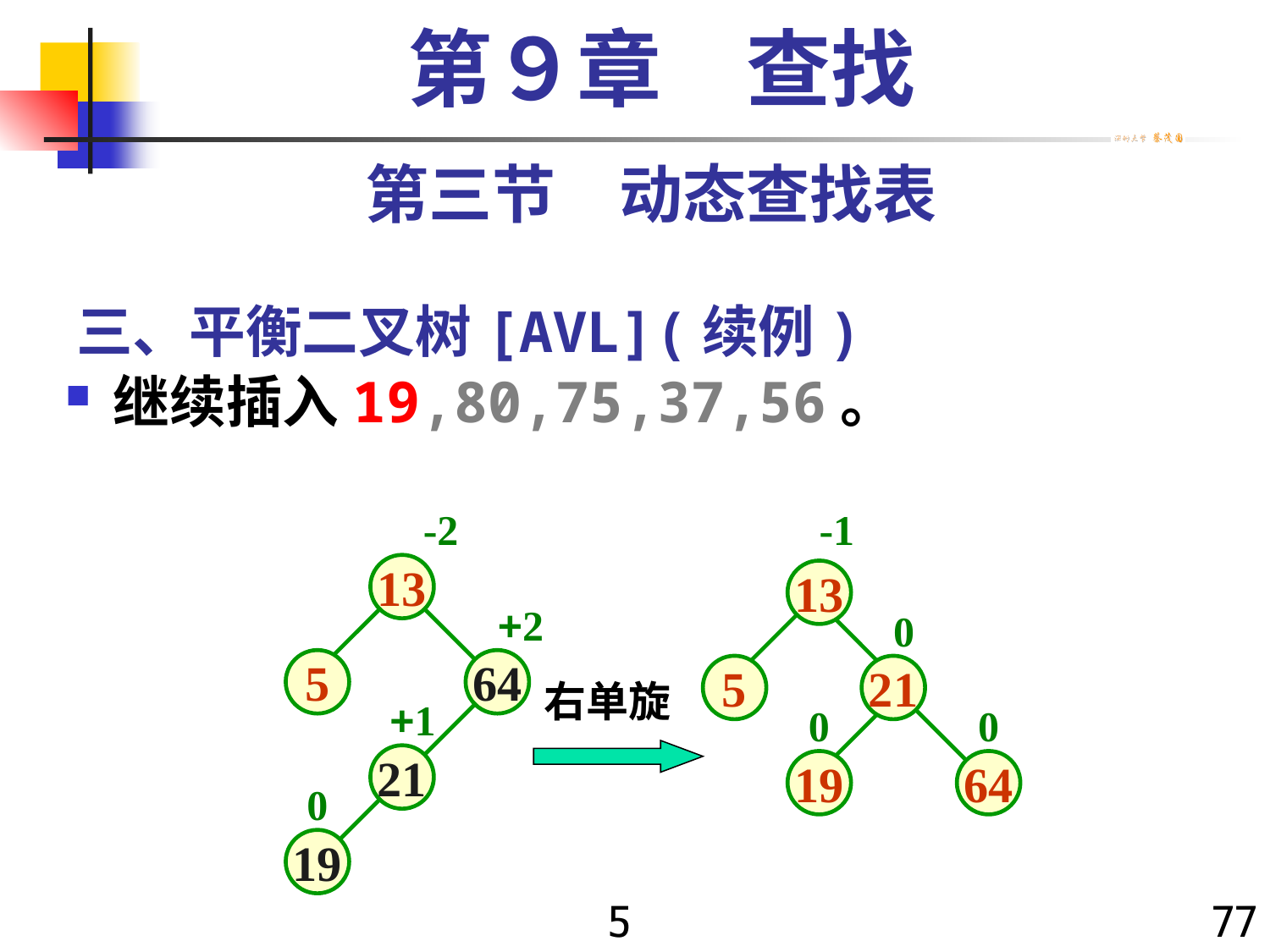

第９章　查找
第三节　动态查找表
# 三、平衡二叉树[AVL](续例)
继续插入19,80,75,37,56。
-2
-1
13
13
+2
0

5
64
5
21
右单旋
+1
0
0

21
19
64
0

19
5
77